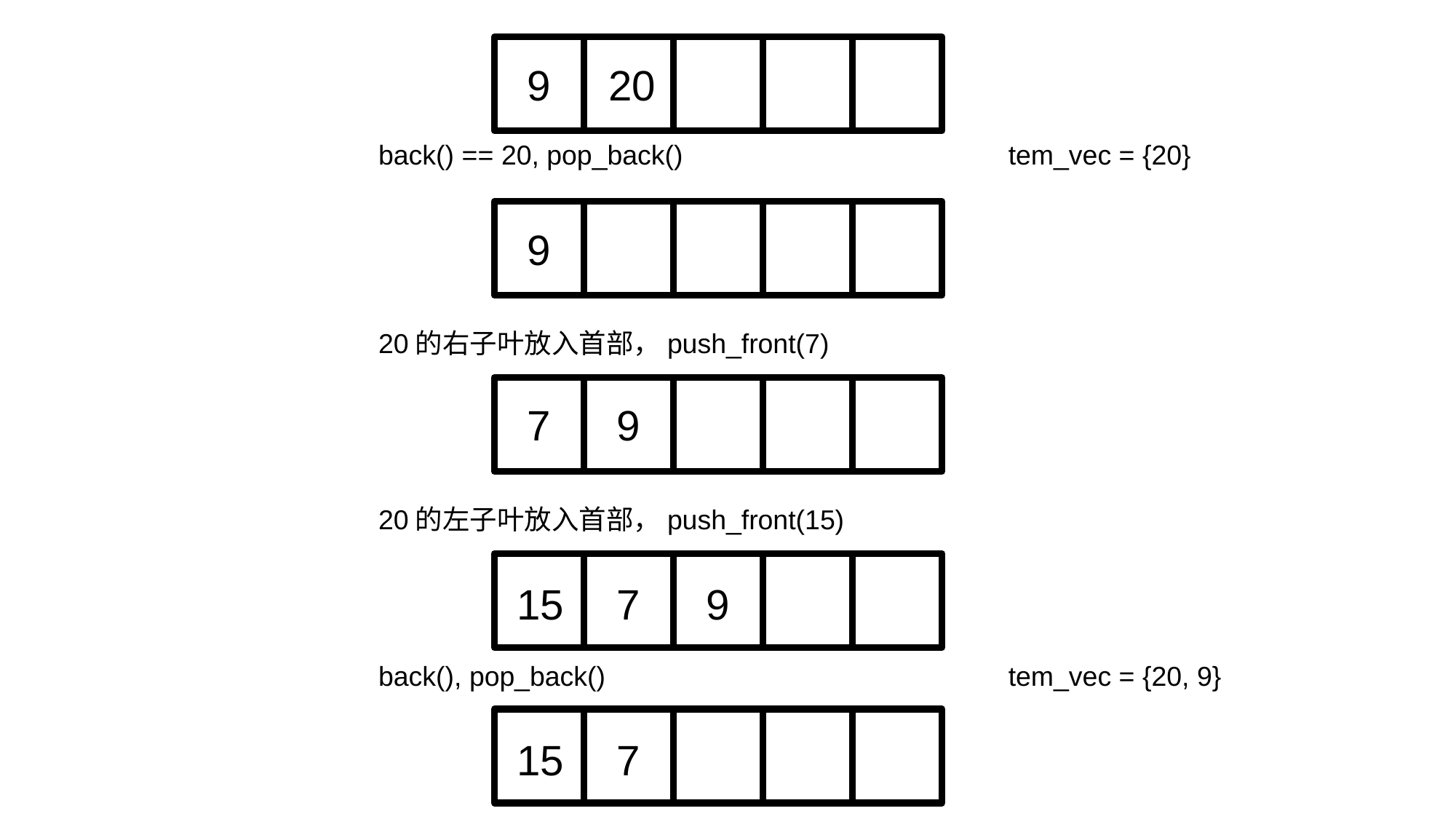

9
20
back() == 20, pop_back()
tem_vec = {20}

9
20的右子叶放入首部，push_front(7)

7
9
20的左子叶放入首部，push_front(15)

15
7
9
back(), pop_back()
tem_vec = {20, 9}

15
7